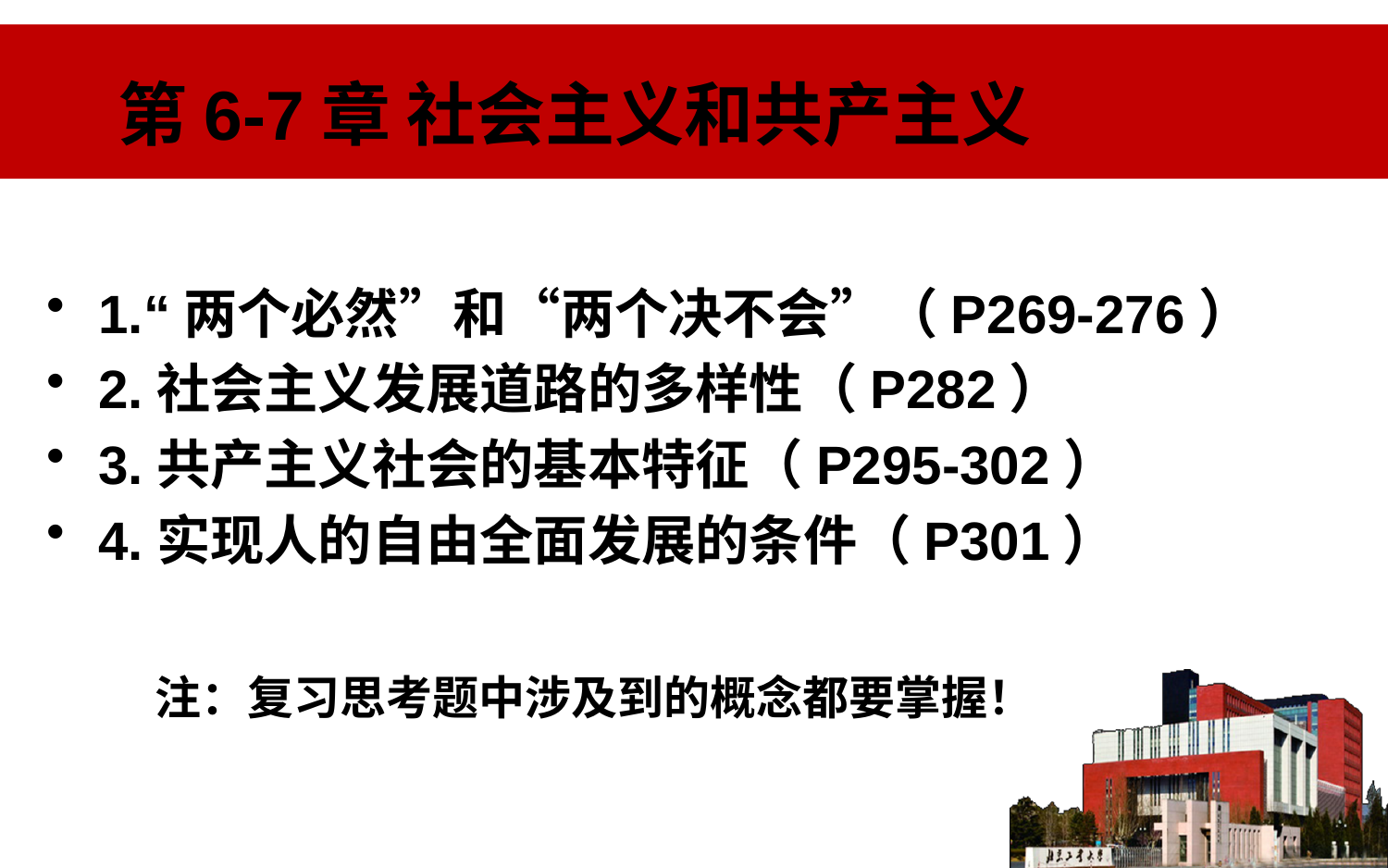

# 第6-7章 社会主义和共产主义
1.“两个必然”和“两个决不会”（P269-276）
2.社会主义发展道路的多样性（P282）
3.共产主义社会的基本特征（P295-302）
4.实现人的自由全面发展的条件（P301）

注：复习思考题中涉及到的概念都要掌握！